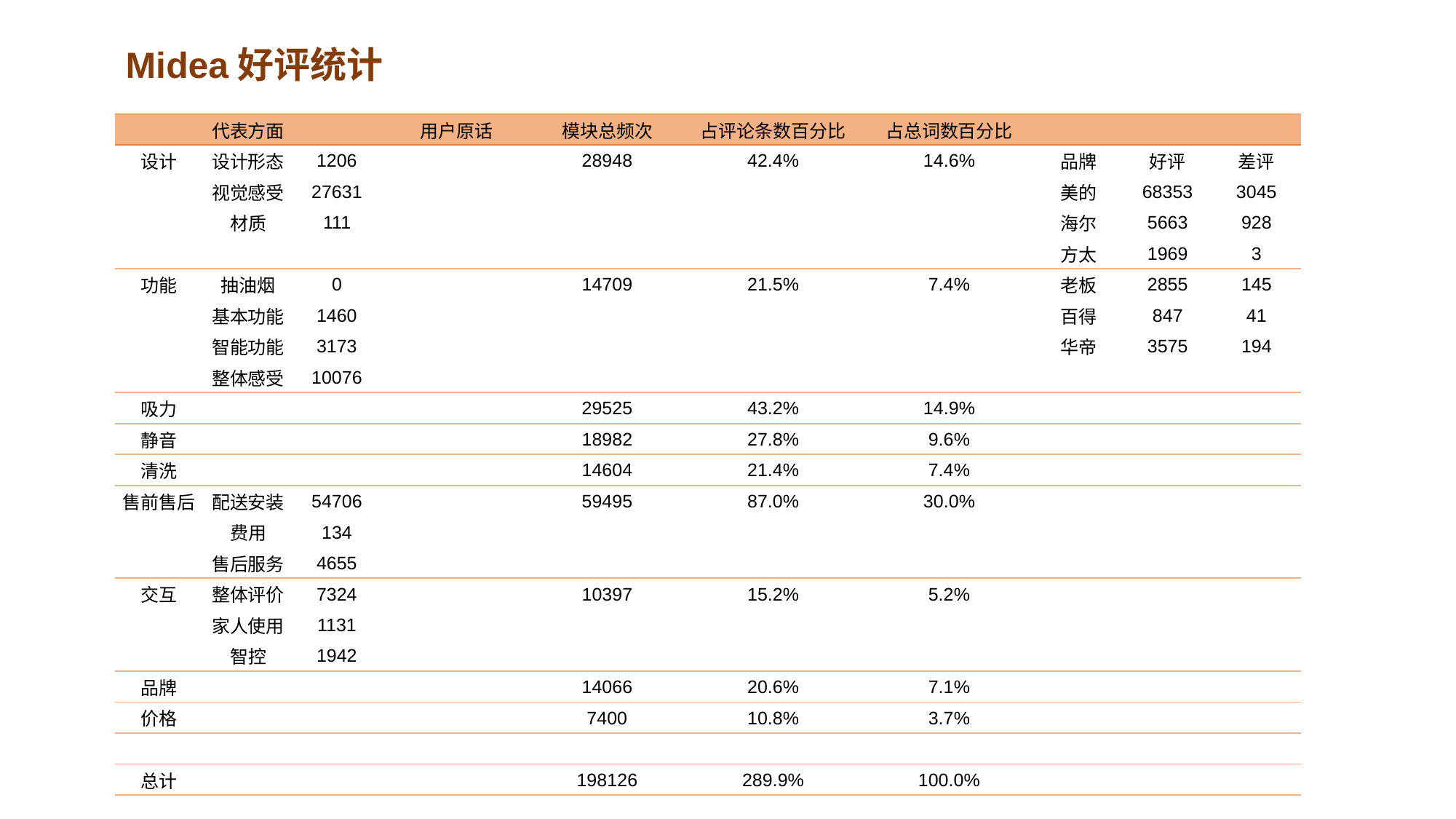

Midea好评统计
|  | 代表方面 |  | 用户原话 | 模块总频次 | 占评论条数百分比 | 占总词数百分比 |  |  |  |
| --- | --- | --- | --- | --- | --- | --- | --- | --- | --- |
| 设计 | 设计形态 | 1206 |  | 28948 | 42.4% | 14.6% | 品牌 | 好评 | 差评 |
|  | 视觉感受 | 27631 |  |  |  |  | 美的 | 68353 | 3045 |
|  | 材质 | 111 |  |  |  |  | 海尔 | 5663 | 928 |
|  |  |  |  |  |  |  | 方太 | 1969 | 3 |
| 功能 | 抽油烟 | 0 |  | 14709 | 21.5% | 7.4% | 老板 | 2855 | 145 |
|  | 基本功能 | 1460 |  |  |  |  | 百得 | 847 | 41 |
|  | 智能功能 | 3173 |  |  |  |  | 华帝 | 3575 | 194 |
|  | 整体感受 | 10076 |  |  |  |  |  |  |  |
| 吸力 |  |  |  | 29525 | 43.2% | 14.9% |  |  |  |
| 静音 |  |  |  | 18982 | 27.8% | 9.6% |  |  |  |
| 清洗 |  |  |  | 14604 | 21.4% | 7.4% |  |  |  |
| 售前售后 | 配送安装 | 54706 |  | 59495 | 87.0% | 30.0% |  |  |  |
|  | 费用 | 134 |  |  |  |  |  |  |  |
|  | 售后服务 | 4655 |  |  |  |  |  |  |  |
| 交互 | 整体评价 | 7324 |  | 10397 | 15.2% | 5.2% |  |  |  |
|  | 家人使用 | 1131 |  |  |  |  |  |  |  |
|  | 智控 | 1942 |  |  |  |  |  |  |  |
| 品牌 |  |  |  | 14066 | 20.6% | 7.1% |  |  |  |
| 价格 |  |  |  | 7400 | 10.8% | 3.7% |  |  |  |
|  |  |  |  |  |  |  |  |  |  |
| 总计 |  |  |  | 198126 | 289.9% | 100.0% |  |  |  |